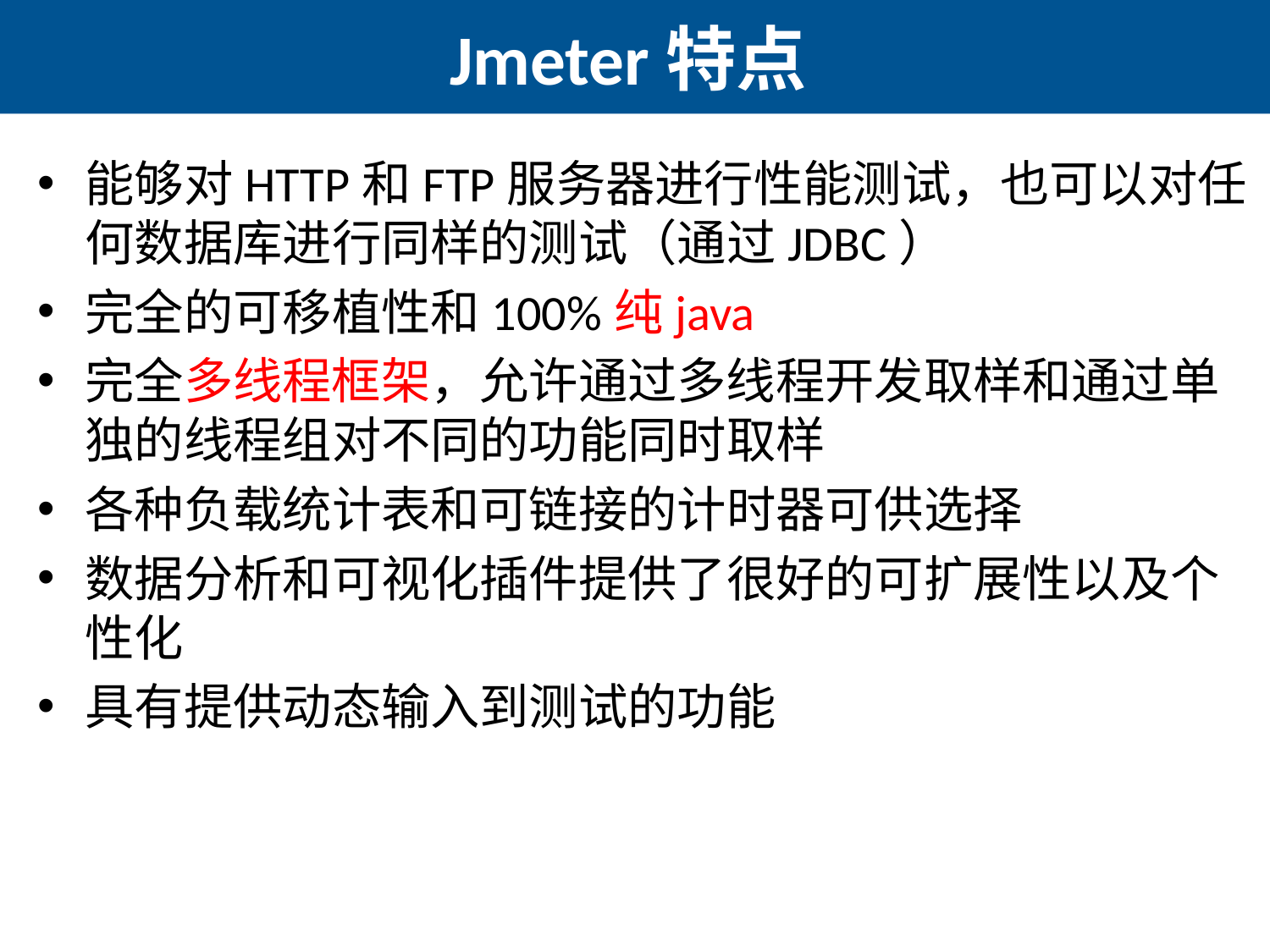

# Jmeter特点
能够对HTTP和FTP服务器进行性能测试，也可以对任何数据库进行同样的测试（通过JDBC）
完全的可移植性和100%纯java
完全多线程框架，允许通过多线程开发取样和通过单独的线程组对不同的功能同时取样
各种负载统计表和可链接的计时器可供选择
数据分析和可视化插件提供了很好的可扩展性以及个性化
具有提供动态输入到测试的功能